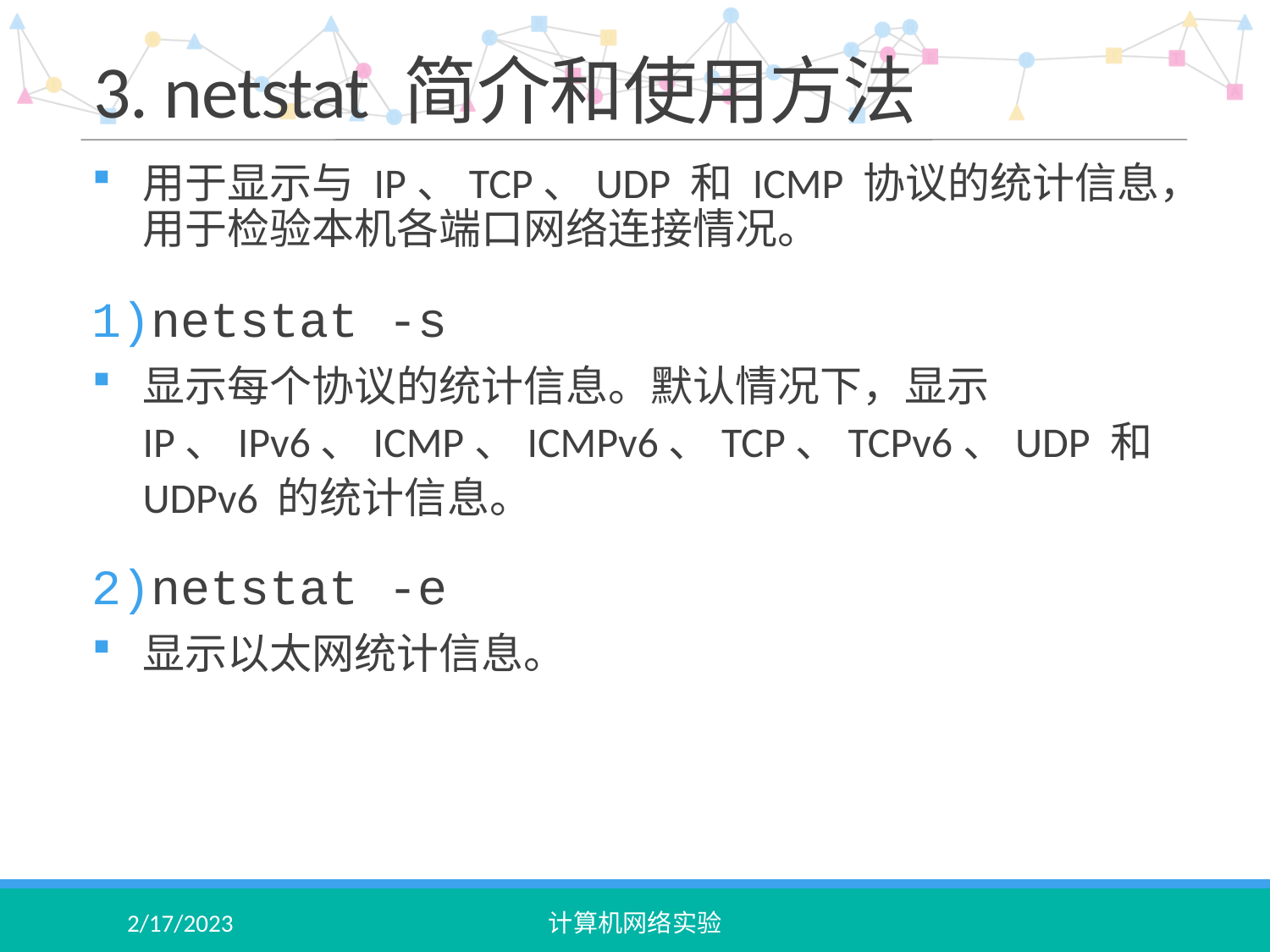

# 3. netstat 简介和使用方法
用于显示与 IP、TCP、UDP 和 ICMP 协议的统计信息，用于检验本机各端口网络连接情况。
netstat -s
显示每个协议的统计信息。默认情况下，显示 IP、IPv6、ICMP、ICMPv6、TCP、TCPv6、UDP 和 UDPv6 的统计信息。
netstat -e
显示以太网统计信息。
2/17/2023
计算机网络实验
20